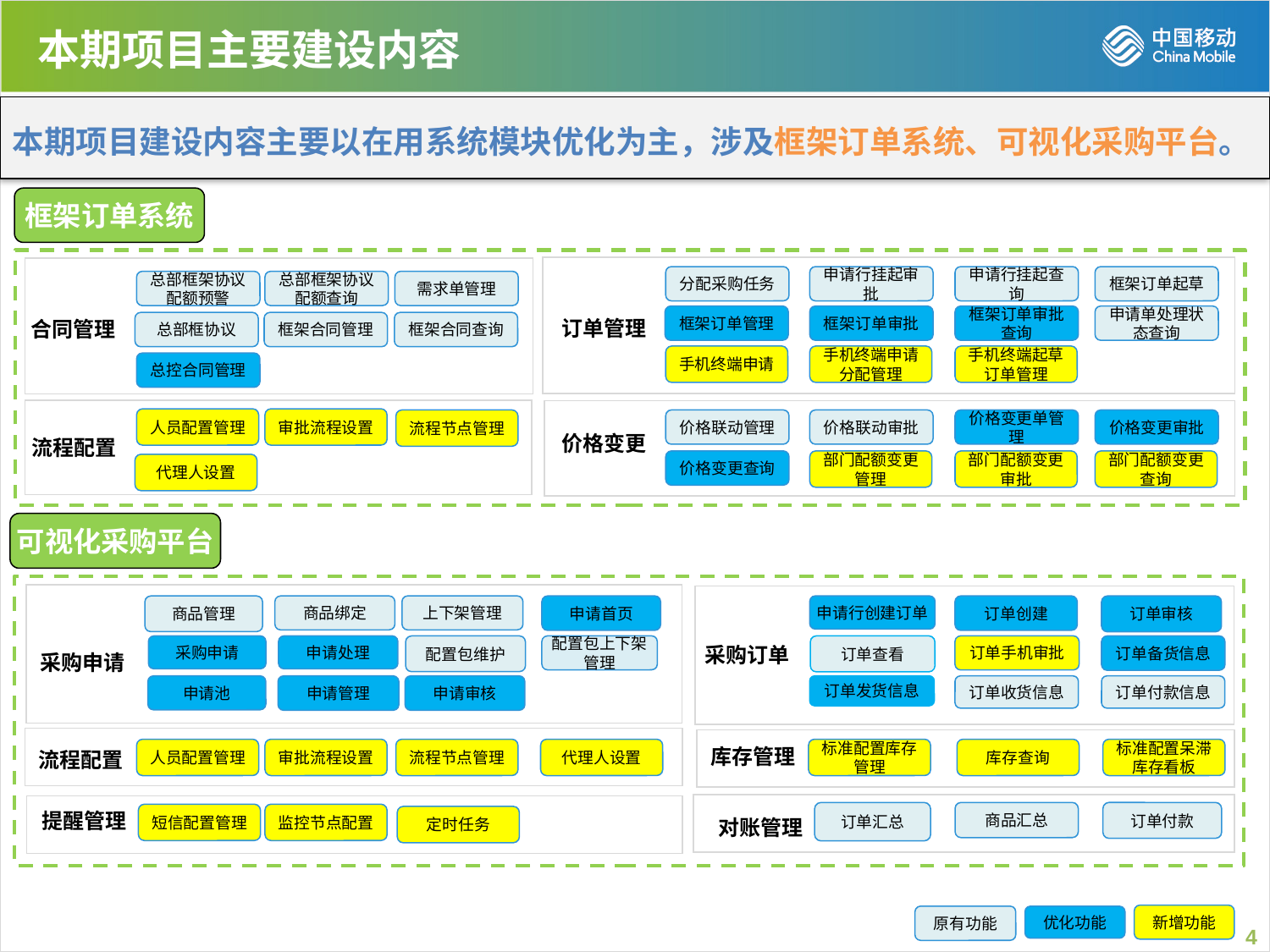

# 本期项目主要建设内容
本期项目建设内容主要以在用系统模块优化为主，涉及框架订单系统、可视化采购平台。

框架订单系统

合同管理

分配采购任务
申请行挂起审批
申请行挂起查询
框架订单起草
总部框架协议配额预警
总部框架协议配额查询
需求单管理
框架订单管理
框架订单审批
框架订单审批查询
申请单处理状态查询
订单管理
总部框协议
框架合同管理
框架合同查询
手机终端申请
手机终端申请分配管理
手机终端起草订单管理
总控合同管理

人员配置管理
审批流程设置
流程节点管理
价格联动管理
价格联动审批
价格变更单管理
价格变更审批
价格变更
流程配置
价格变更查询
部门配额变更管理
部门配额变更审批
部门配额变更查询
代理人设置
可视化采购平台

商品管理
商品绑定
上下架管理
申请首页
申请行创建订单
订单创建
订单审核
采购订单
采购申请
申请处理
配置包维护
配置包上下架管理
订单查看
订单手机审批
订单备货信息
采购申请
申请池
申请管理
申请审核
订单发货信息
订单收货信息
订单付款信息

库存管理
人员配置管理
审批流程设置
流程节点管理
代理人设置
标准配置库存管理
库存查询
标准配置呆滞库存看板
流程配置

提醒管理
订单汇总
商品汇总
订单付款
短信配置管理
监控节点配置
定时任务
对账管理
新增功能
原有功能
优化功能